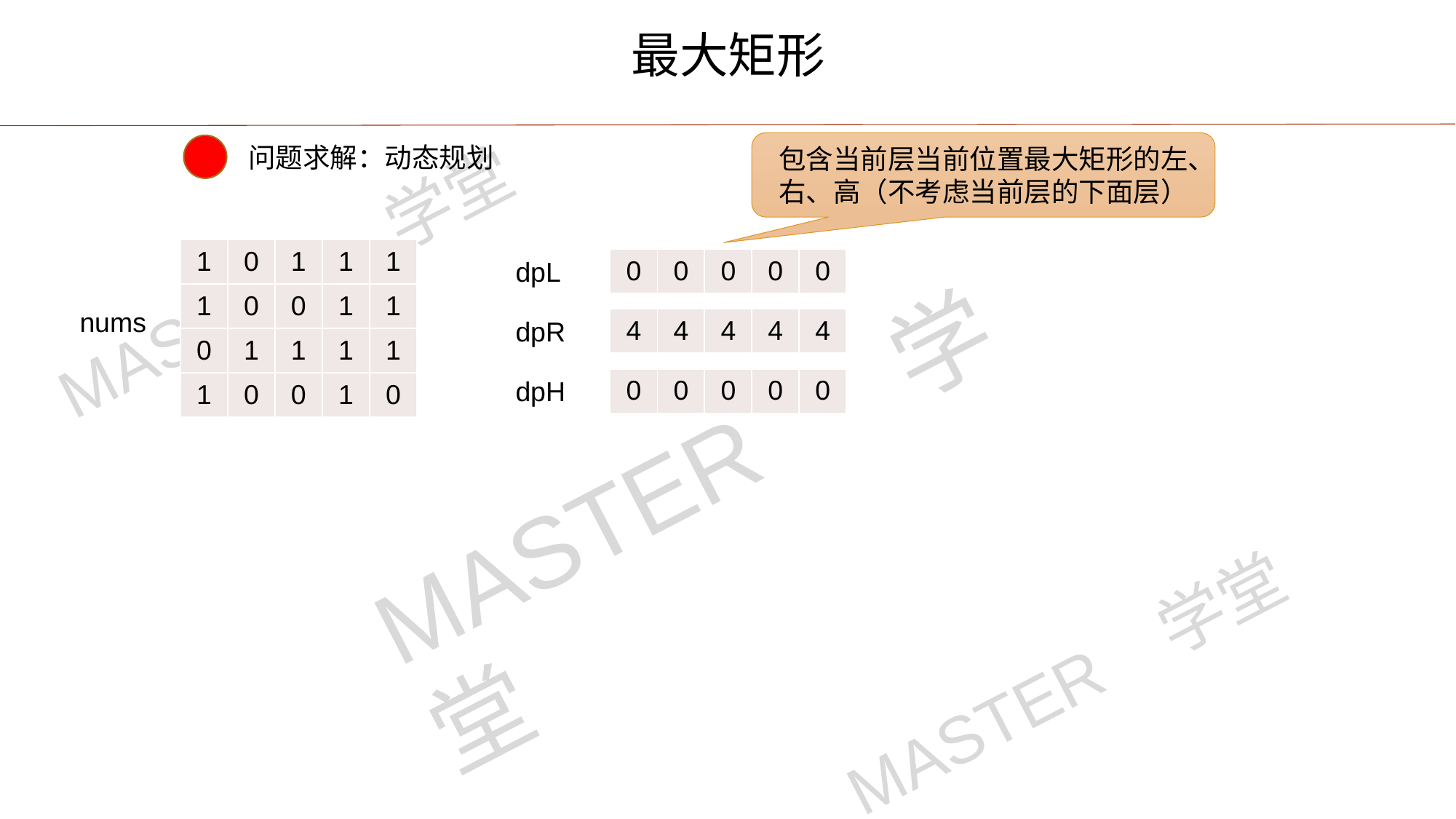

最大矩形
包含当前层当前位置最大矩形的左、右、高（不考虑当前层的下面层）
问题求解：动态规划

| 1 | 0 | 1 | 1 | 1 |
| --- | --- | --- | --- | --- |
| 1 | 0 | 0 | 1 | 1 |
| 0 | 1 | 1 | 1 | 1 |
| 1 | 0 | 0 | 1 | 0 |
| 0 | 0 | 0 | 0 | 0 |
| --- | --- | --- | --- | --- |
dpL
nums
| 4 | 4 | 4 | 4 | 4 |
| --- | --- | --- | --- | --- |
dpR
| 0 | 0 | 0 | 0 | 0 |
| --- | --- | --- | --- | --- |
dpH